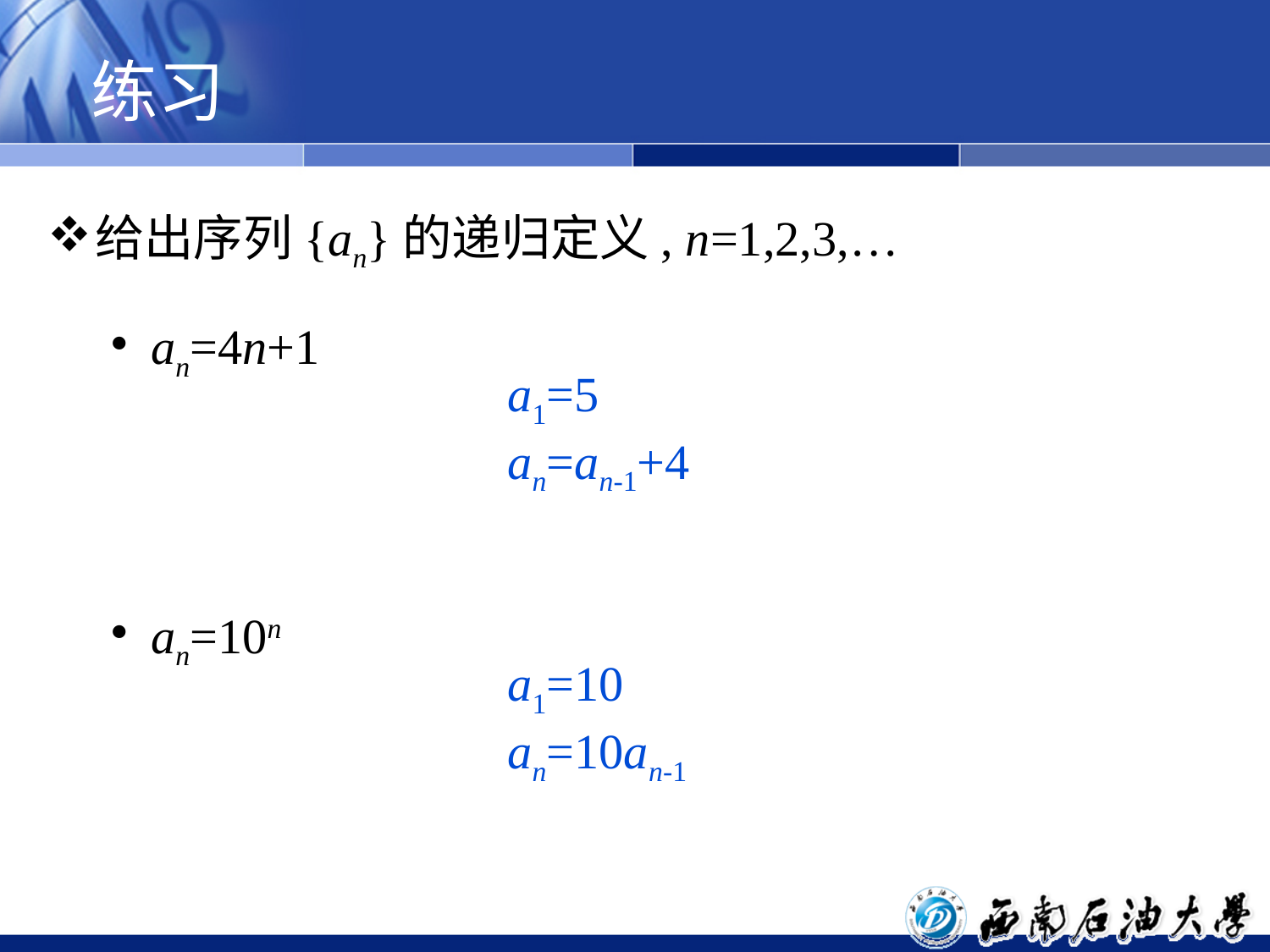

# 练习
给出序列{an}的递归定义, n=1,2,3,…
an=4n+1

an=10n
a1=5
an=an-1+4
a1=10
an=10an-1